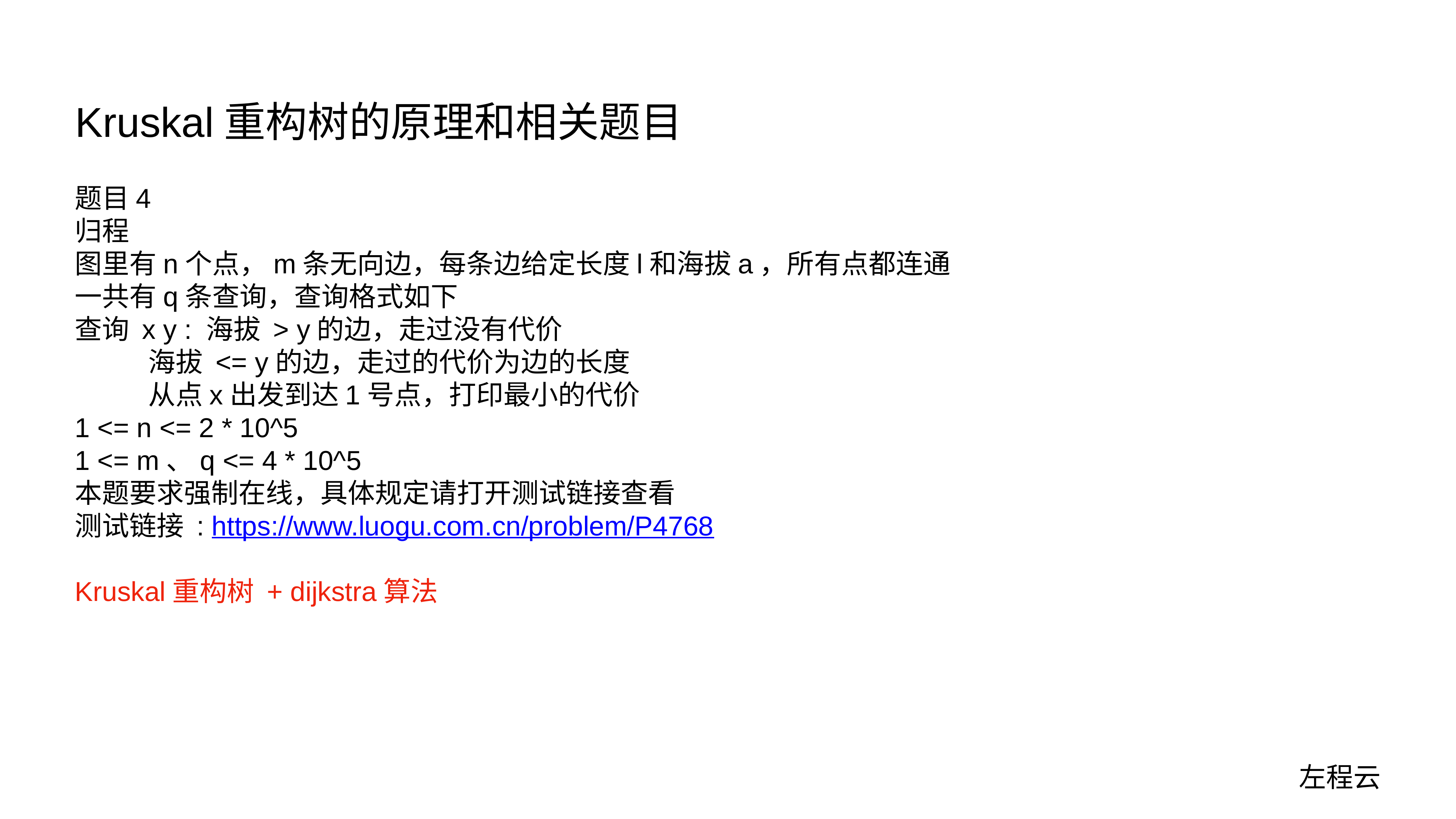

# Kruskal重构树的原理和相关题目
题目4
归程
图里有n个点，m条无向边，每条边给定长度l和海拔a，所有点都连通
一共有q条查询，查询格式如下
查询 x y : 海拔 > y的边，走过没有代价
           海拔 <= y的边，走过的代价为边的长度
           从点x出发到达1号点，打印最小的代价
1 <= n <= 2 * 10^5
1 <= m、q <= 4 * 10^5
本题要求强制在线，具体规定请打开测试链接查看
测试链接 : https://www.luogu.com.cn/problem/P4768

Kruskal重构树 + dijkstra算法
左程云